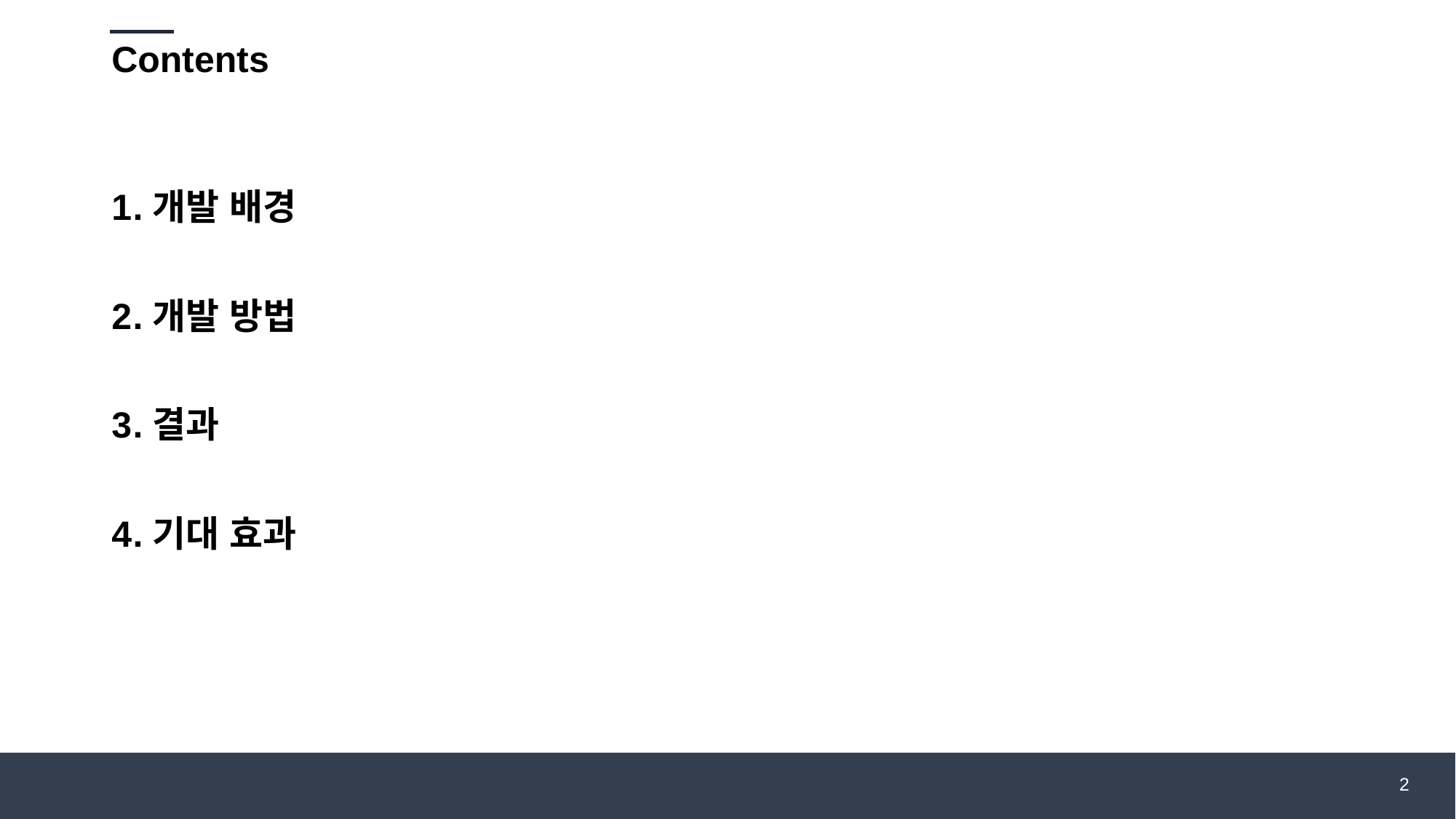

# Contents

개발 배경

개발 방법

결과

기대 효과
2